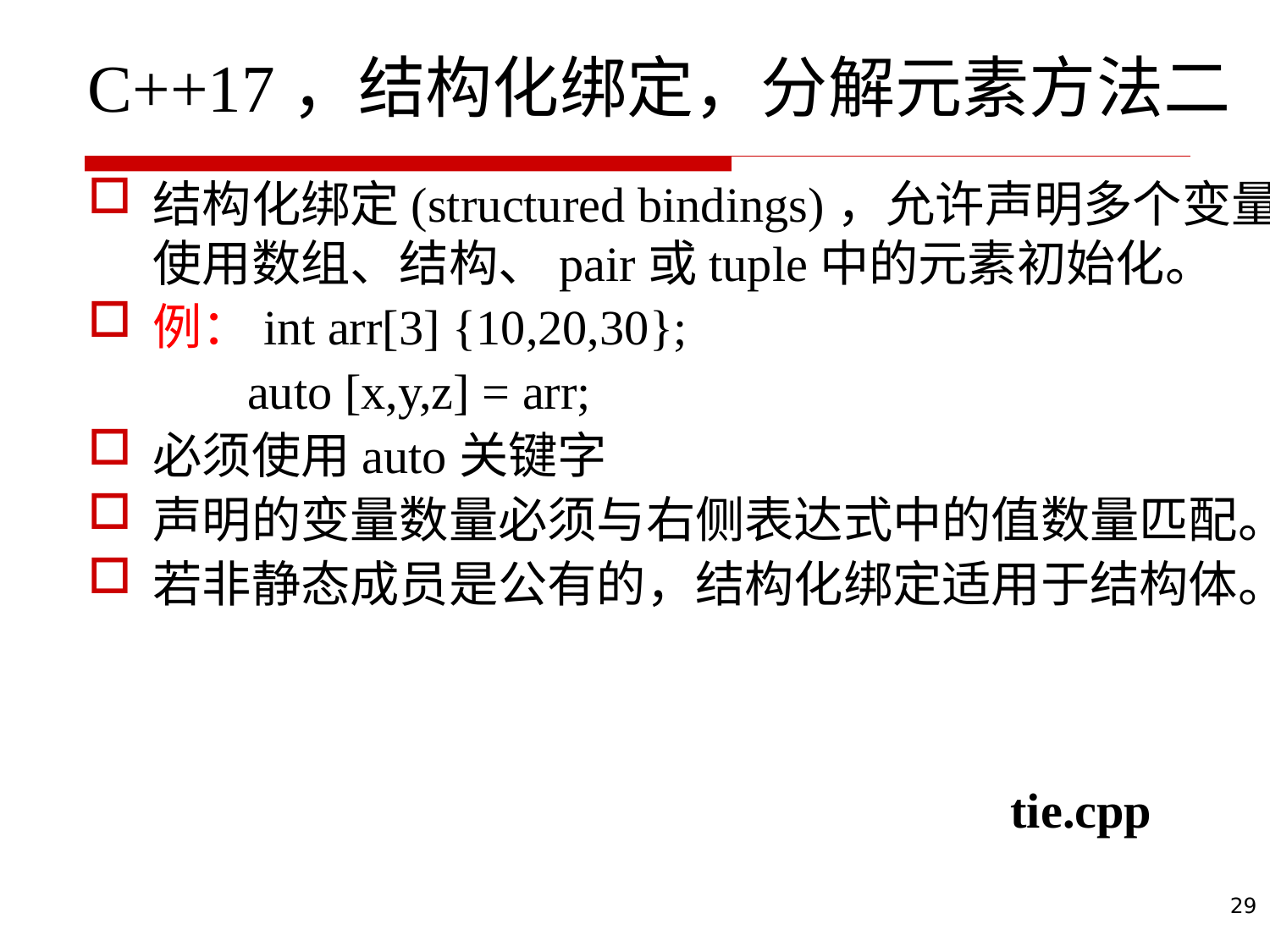

# C++17，结构化绑定，分解元素方法二
结构化绑定(structured bindings)，允许声明多个变量，使用数组、结构、pair或tuple中的元素初始化。
例：int arr[3] {10,20,30};
             auto [x,y,z] = arr;
必须使用auto关键字
声明的变量数量必须与右侧表达式中的值数量匹配。
若非静态成员是公有的，结构化绑定适用于结构体。

tie.cpp
29